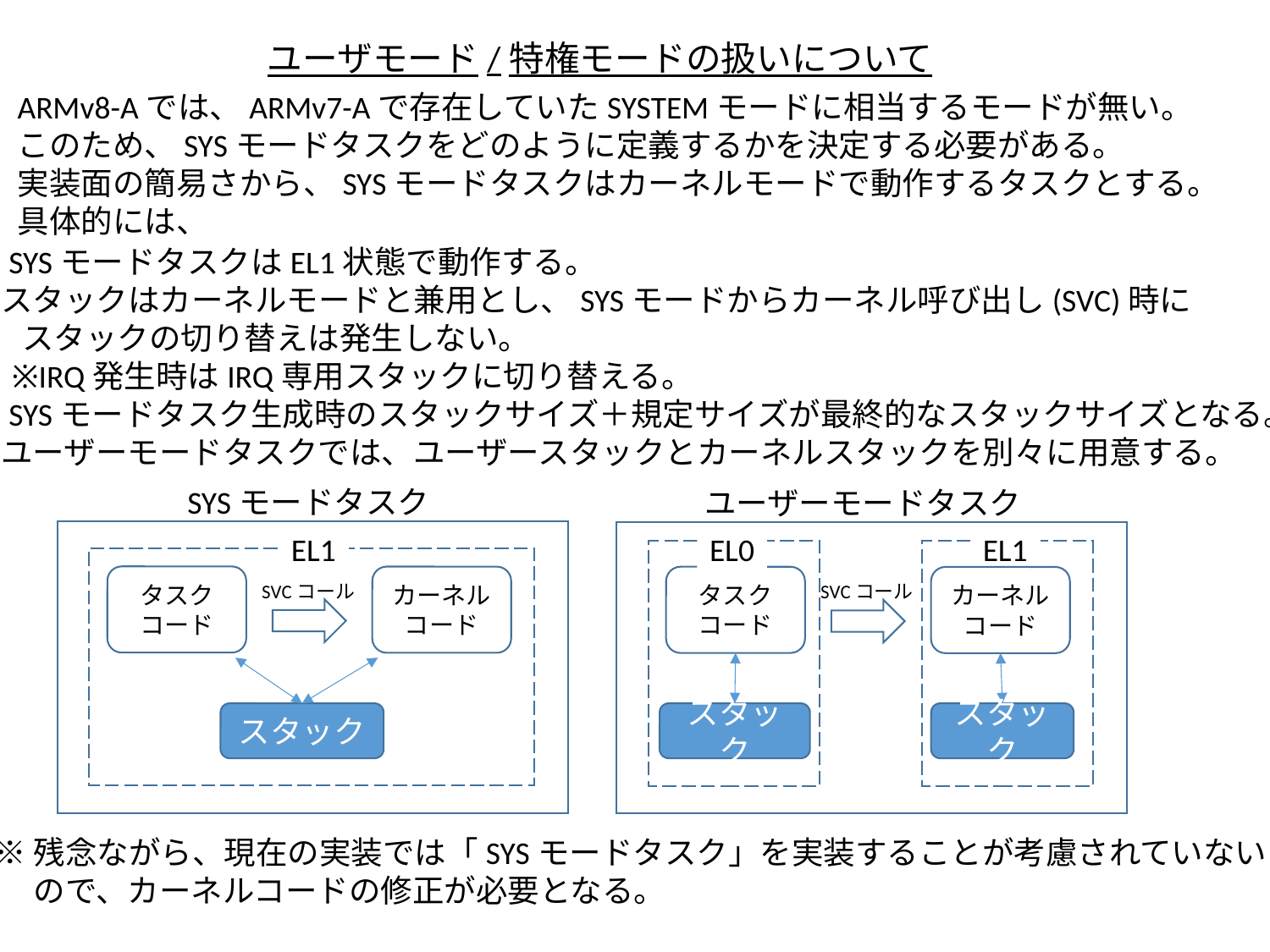

# ユーザモード/特権モードの扱いについて
ARMv8-Aでは、ARMv7-Aで存在していたSYSTEMモードに相当するモードが無い。
このため、SYSモードタスクをどのように定義するかを決定する必要がある。
実装面の簡易さから、SYSモードタスクはカーネルモードで動作するタスクとする。
具体的には、
・SYSモードタスクはEL1状態で動作する。
・スタックはカーネルモードと兼用とし、SYSモードからカーネル呼び出し(SVC)時に
　スタックの切り替えは発生しない。
   ※IRQ発生時はIRQ専用スタックに切り替える。
・SYSモードタスク生成時のスタックサイズ＋規定サイズが最終的なスタックサイズとなる。
・ユーザーモードタスクでは、ユーザースタックとカーネルスタックを別々に用意する。
SYSモードタスク
ユーザーモードタスク

EL1
EL0
EL1

タスク
コード
カーネル
コード
タスク
コード
カーネル
コード
SVCコール
SVCコール

スタック
スタック
スタック
※残念ながら、現在の実装では「SYSモードタスク」を実装することが考慮されていない
　 ので、カーネルコードの修正が必要となる。